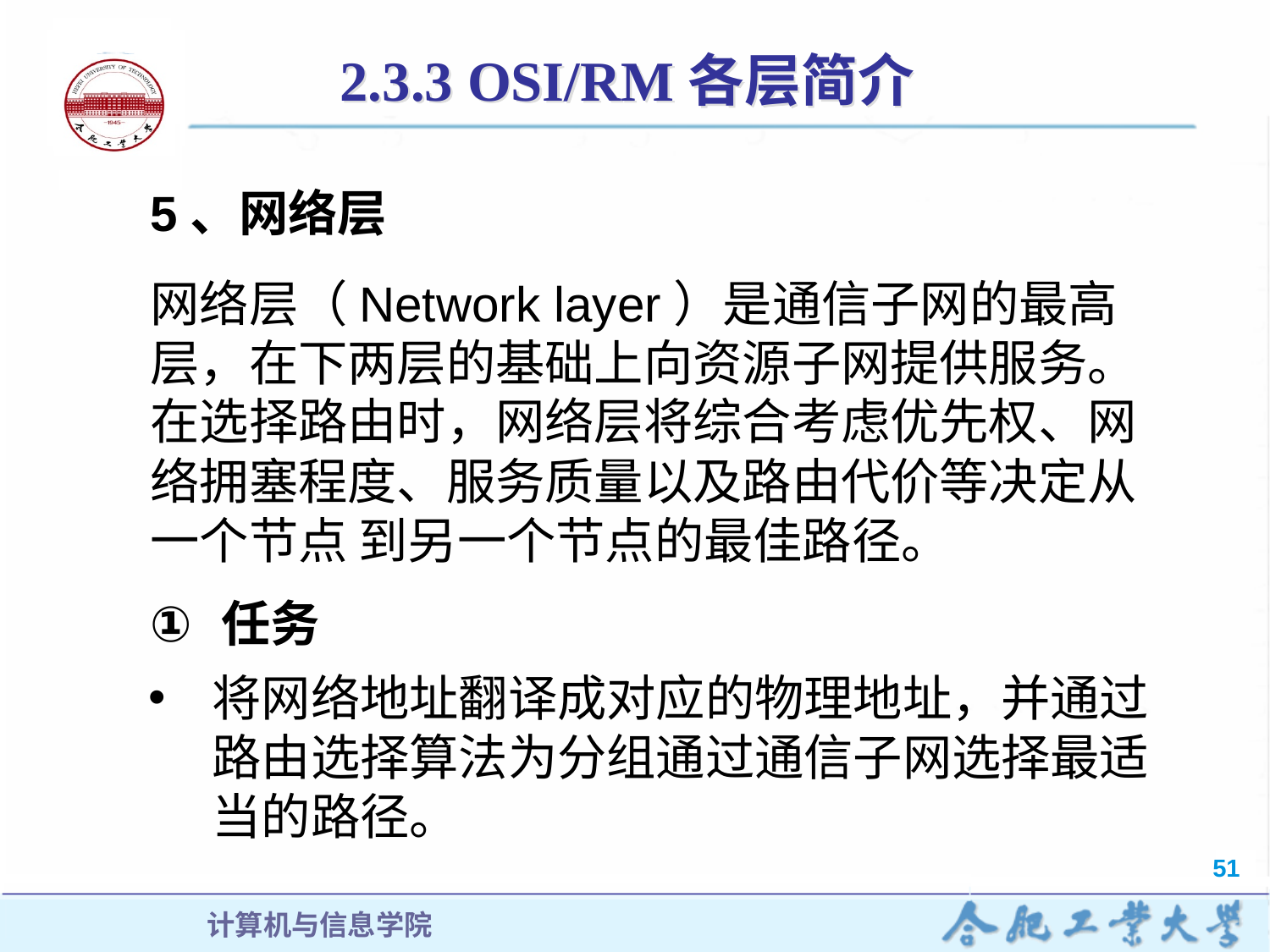

# 2.3.3 OSI/RM各层简介
5、网络层
网络层（Network layer）是通信子网的最高层，在下两层的基础上向资源子网提供服务。在选择路由时，网络层将综合考虑优先权、网络拥塞程度、服务质量以及路由代价等决定从一个节点 到另一个节点的最佳路径。
任务
将网络地址翻译成对应的物理地址，并通过路由选择算法为分组通过通信子网选择最适当的路径。